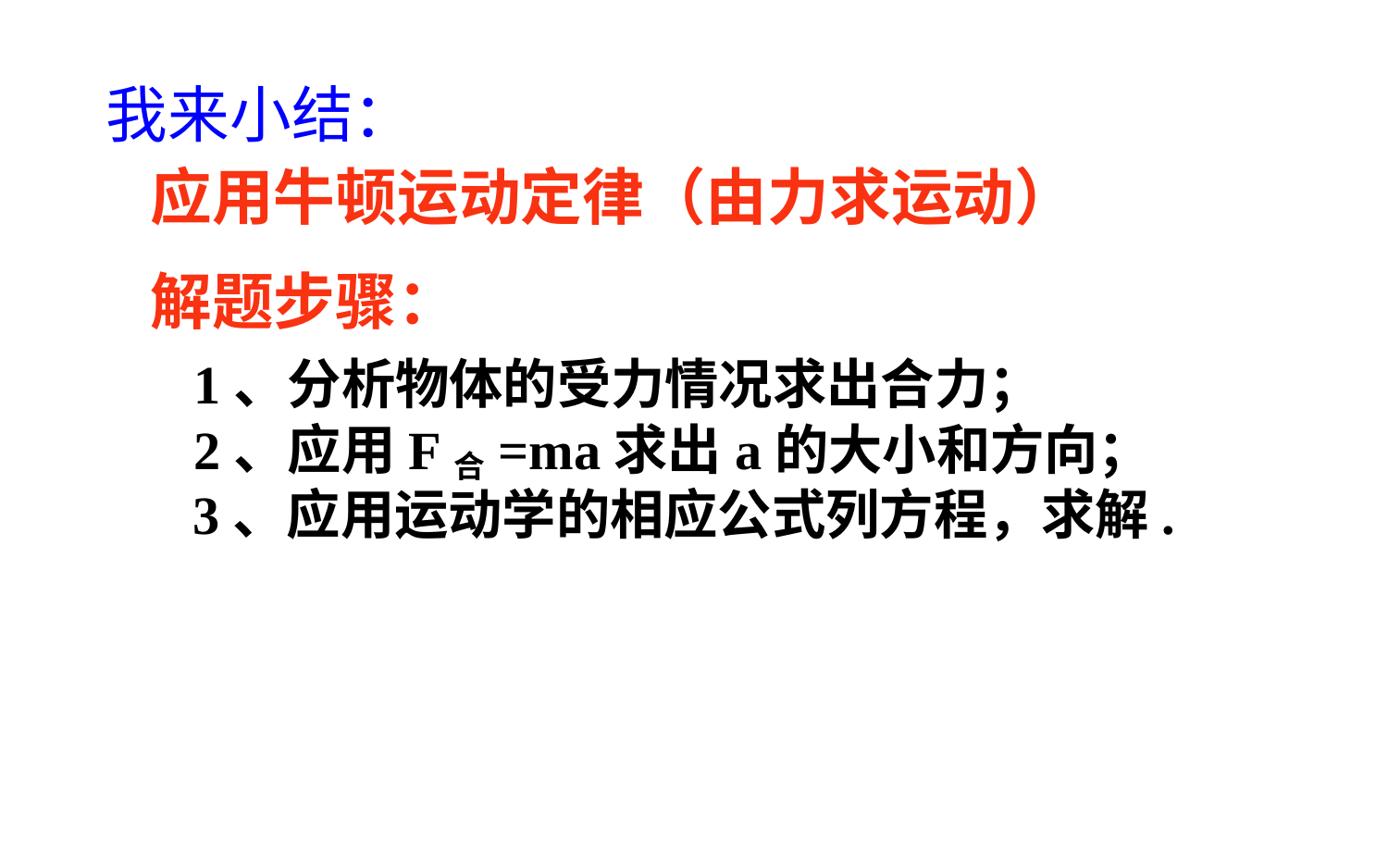

我来小结：
应用牛顿运动定律（由力求运动）
解题步骤：
1、分析物体的受力情况求出合力；
2、应用F合=ma求出a的大小和方向；
3、应用运动学的相应公式列方程，求解.